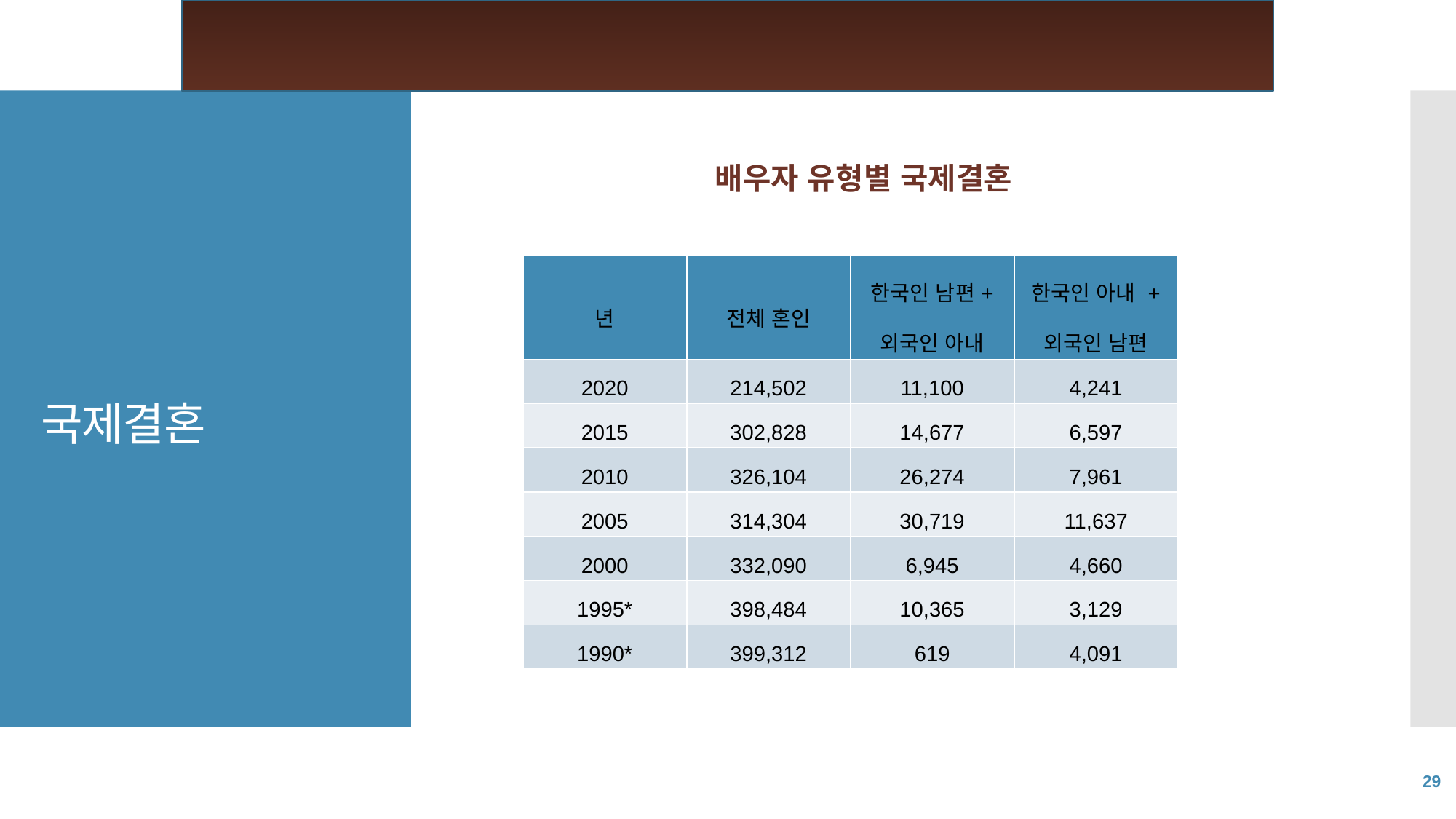

# 국제결혼
배우자 유형별 국제결혼
| 년 | 전체 혼인 | 한국인 남편+ 외국인 아내 | 한국인 아내 + 외국인 남편 |
| --- | --- | --- | --- |
| 2020 | 214,502 | 11,100 | 4,241 |
| 2015 | 302,828 | 14,677 | 6,597 |
| 2010 | 326,104 | 26,274 | 7,961 |
| 2005 | 314,304 | 30,719 | 11,637 |
| 2000 | 332,090 | 6,945 | 4,660 |
| 1995\* | 398,484 | 10,365 | 3,129 |
| 1990\* | 399,312 | 619 | 4,091 |
29